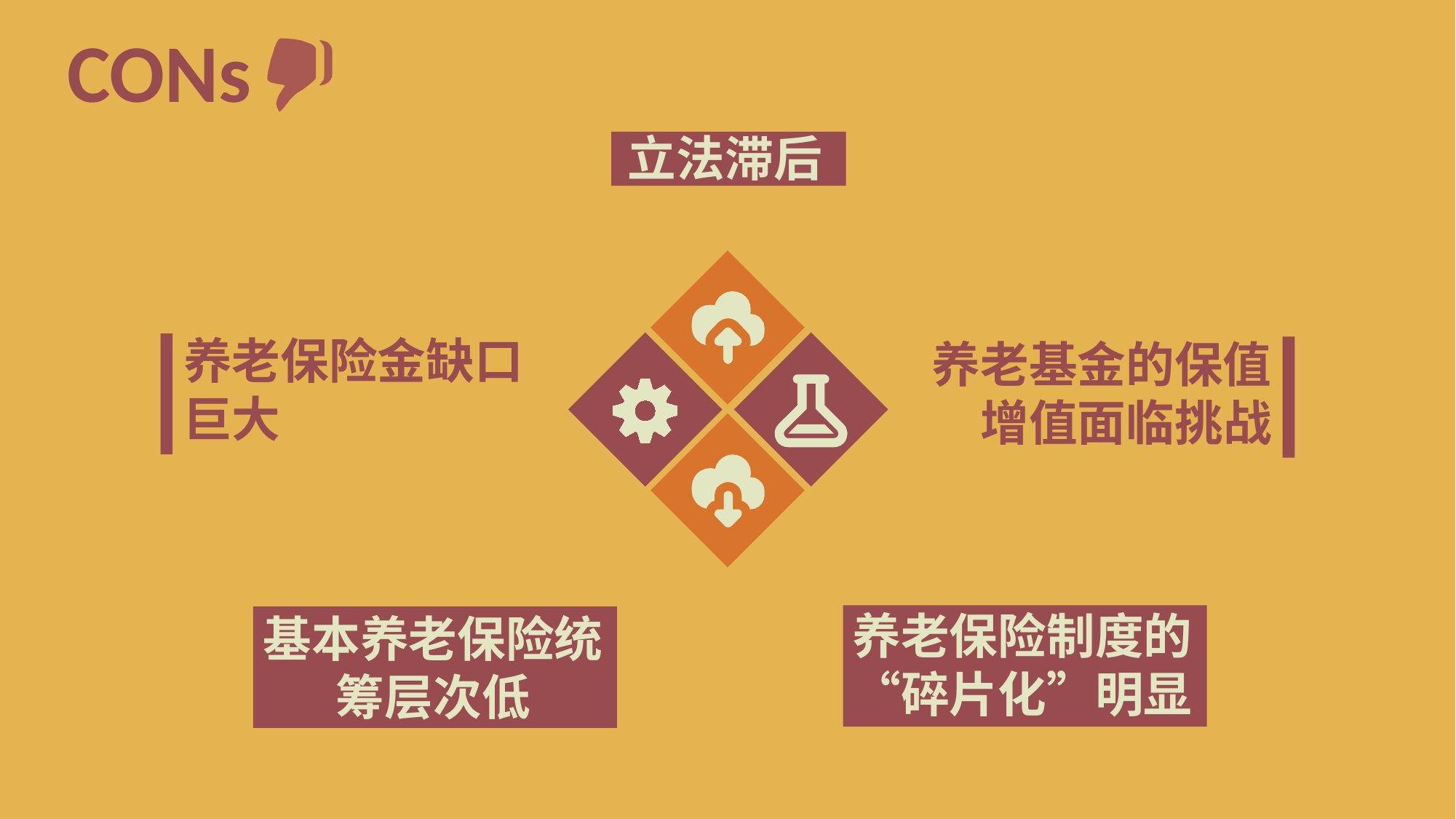

CONs

立法滞后

养老保险金缺口巨大
养老基金的保值增值面临挑战

养老保险制度的“碎片化”明显
基本养老保险统筹层次低